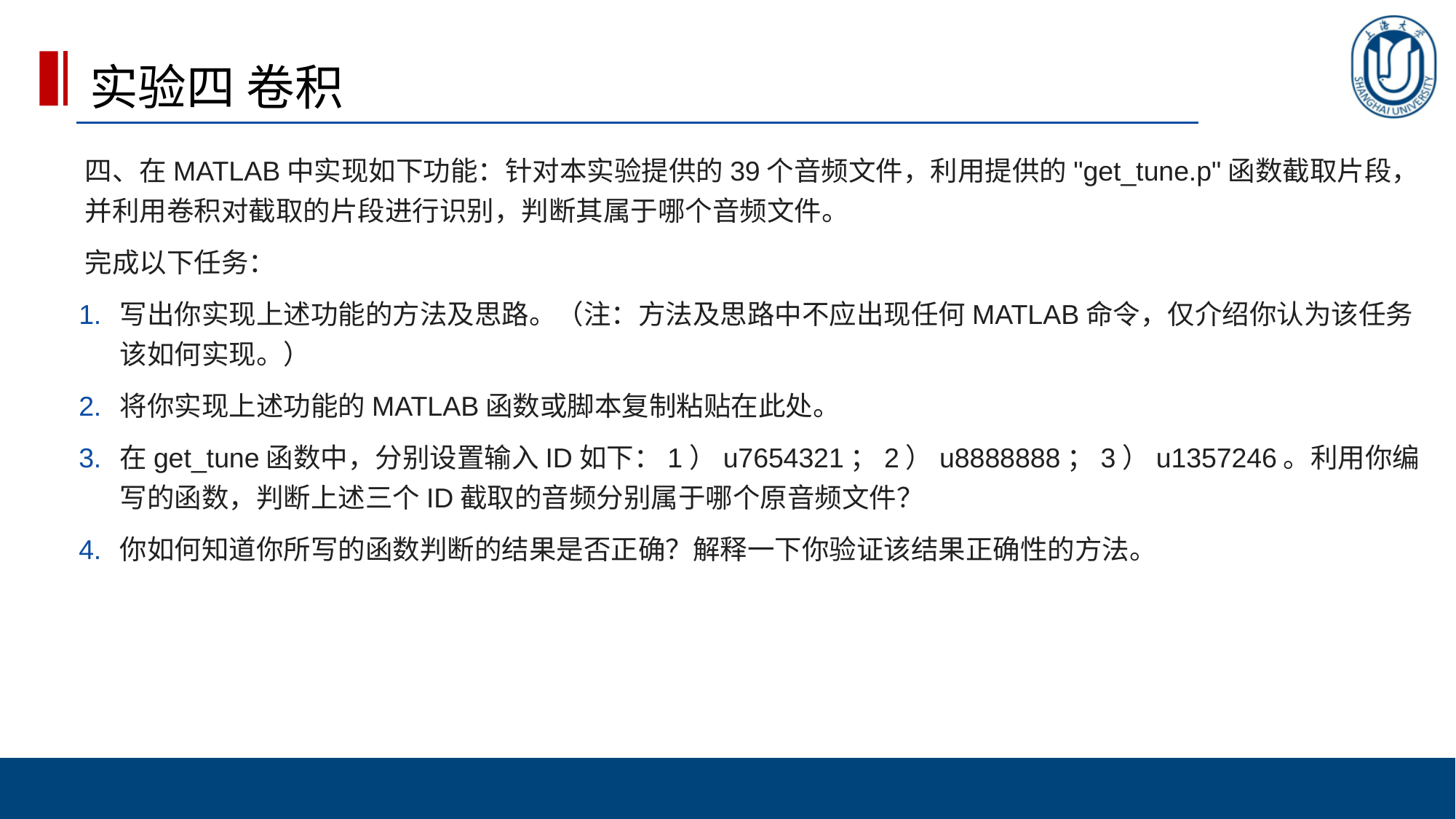

# 实验四 卷积
四、在MATLAB中实现如下功能：针对本实验提供的39个音频文件，利用提供的"get_tune.p"函数截取片段，并利用卷积对截取的片段进行识别，判断其属于哪个音频文件。
完成以下任务：
写出你实现上述功能的方法及思路。（注：方法及思路中不应出现任何MATLAB命令，仅介绍你认为该任务该如何实现。）
将你实现上述功能的MATLAB函数或脚本复制粘贴在此处。
在get_tune函数中，分别设置输入ID如下：1）u7654321；2）u8888888；3）u1357246。利用你编写的函数，判断上述三个ID截取的音频分别属于哪个原音频文件？
你如何知道你所写的函数判断的结果是否正确？解释一下你验证该结果正确性的方法。